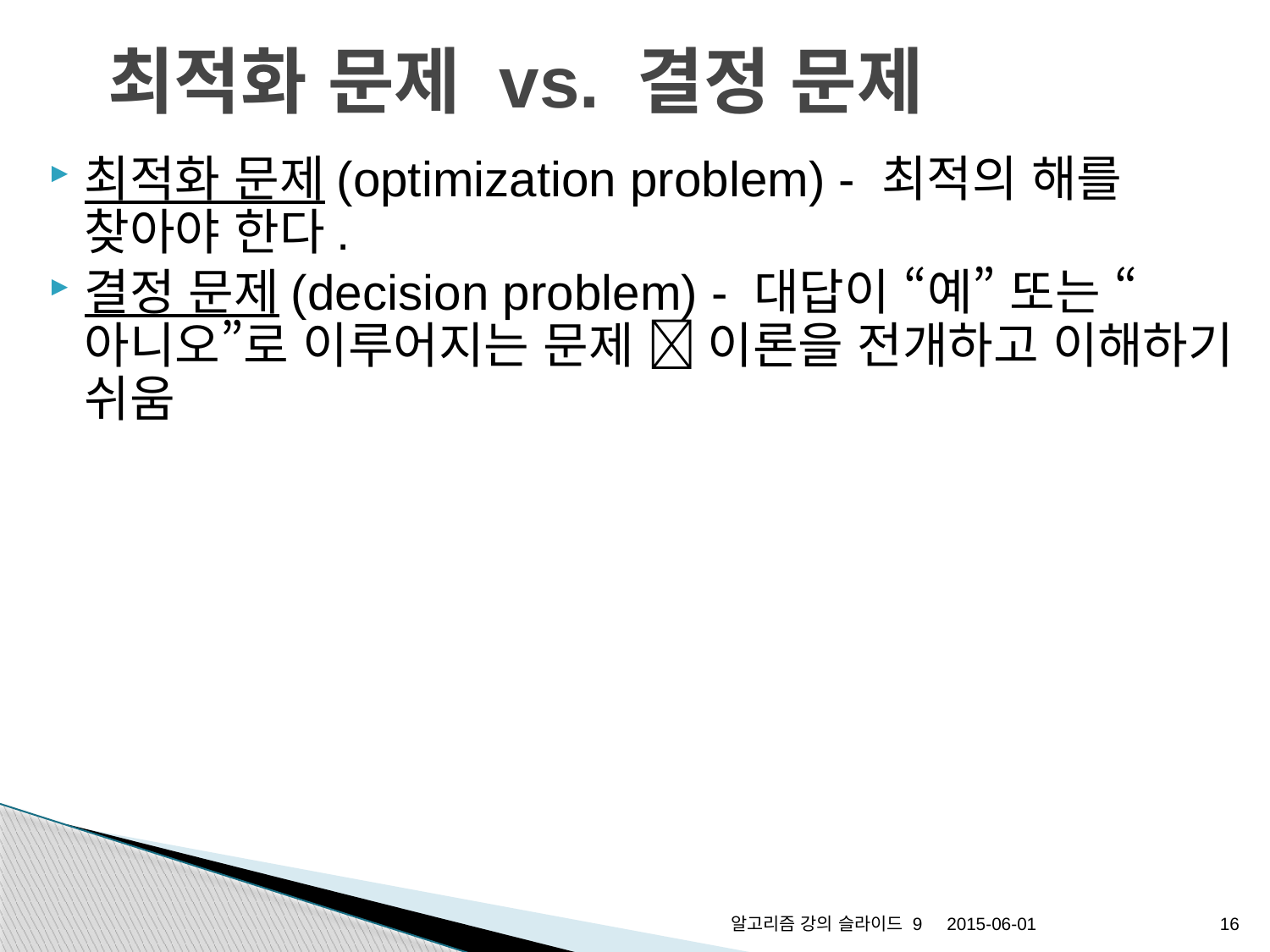

# 최적화 문제 vs. 결정 문제
최적화 문제(optimization problem) - 최적의 해를 찾아야 한다.
결정 문제(decision problem) - 대답이 “예” 또는 “아니오”로 이루어지는 문제 ⇒ 이론을 전개하고 이해하기 쉬움
알고리즘 강의 슬라이드 9
2015-06-01
16